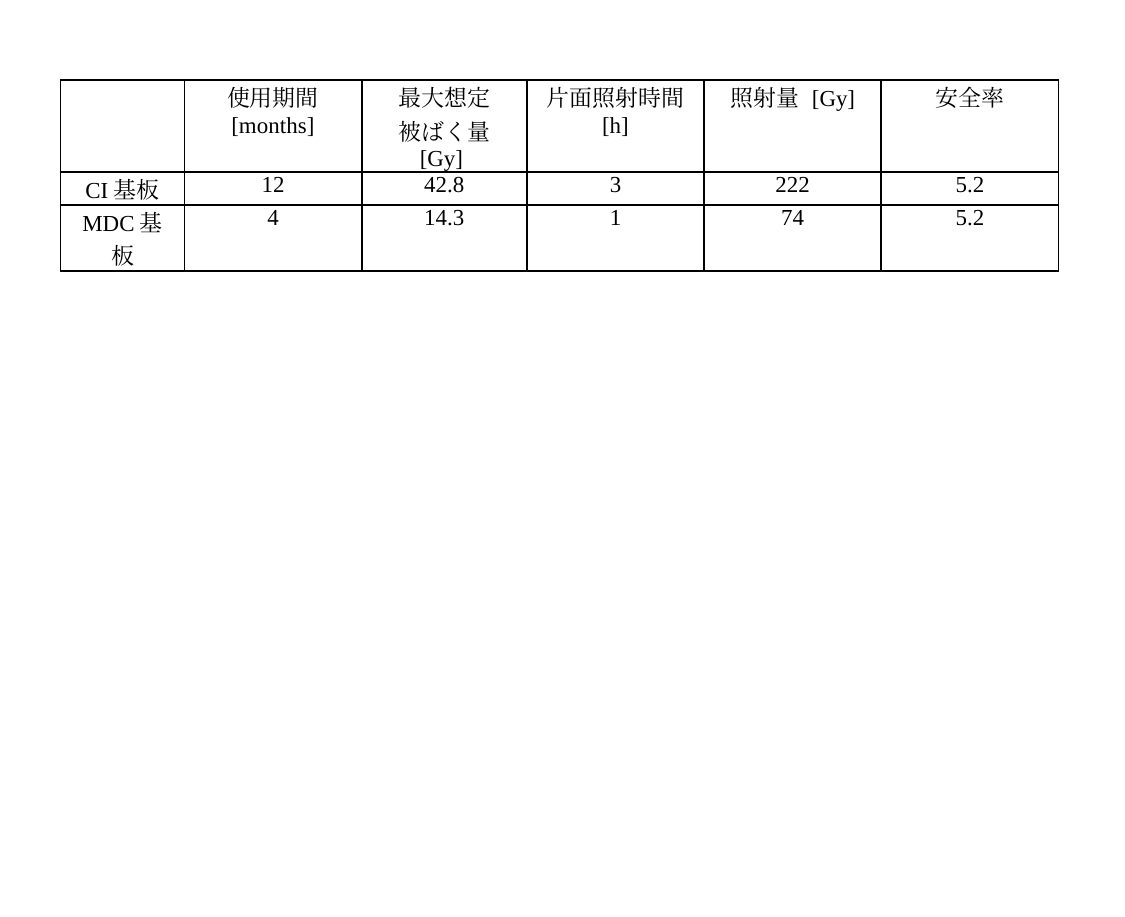

|  | 使用期間 [months] | 最大想定 被ばく量 [Gy] | 片面照射時間 [h] | 照射量 [Gy] | 安全率 |
| --- | --- | --- | --- | --- | --- |
| CI基板 | 12 | 42.8 | 3 | 222 | 5.2 |
| MDC基板 | 4 | 14.3 | 1 | 74 | 5.2 |